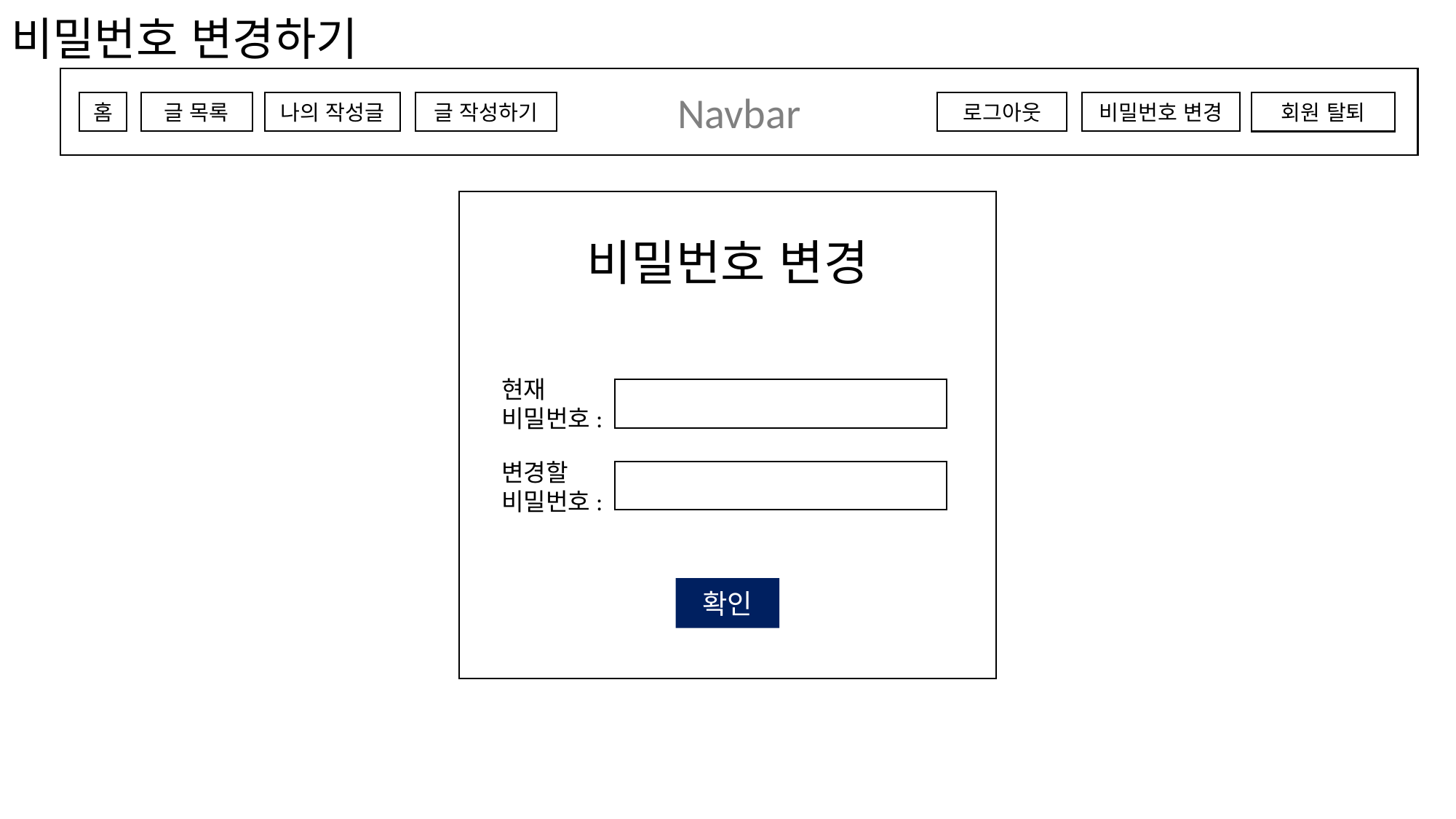

# 비밀번호 변경하기
Navbar
홈
글 작성하기
로그아웃
글 목록
나의 작성글
비밀번호 변경
회원 탈퇴

비밀번호 변경
현재
비밀번호:

변경할
비밀번호:

확인